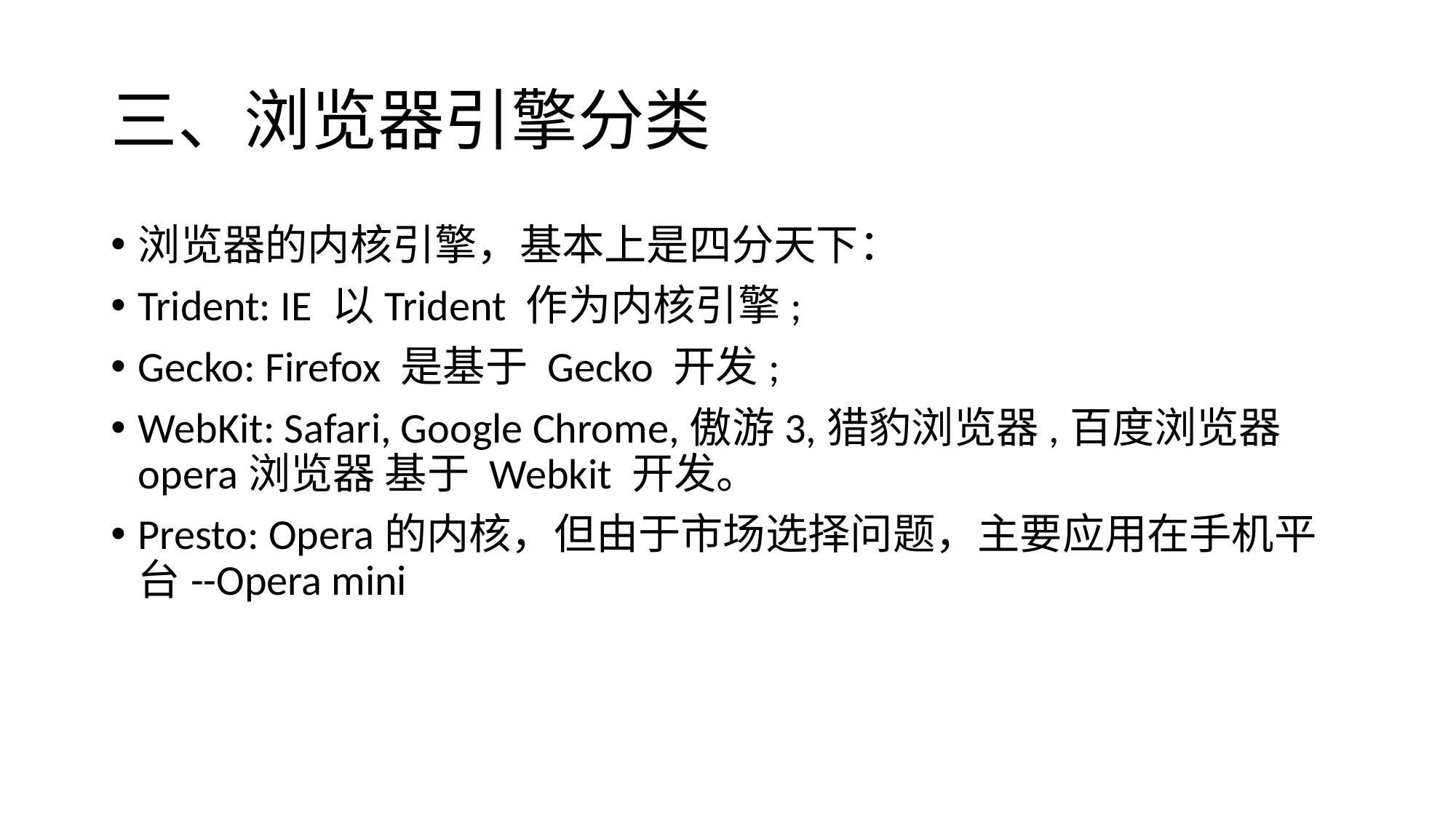

# 三、浏览器引擎分类
浏览器的内核引擎，基本上是四分天下：
Trident: IE 以Trident 作为内核引擎;
Gecko: Firefox 是基于 Gecko 开发;
WebKit: Safari, Google Chrome,傲游3,猎豹浏览器,百度浏览器 opera浏览器 基于 Webkit 开发。
Presto: Opera的内核，但由于市场选择问题，主要应用在手机平台--Opera mini